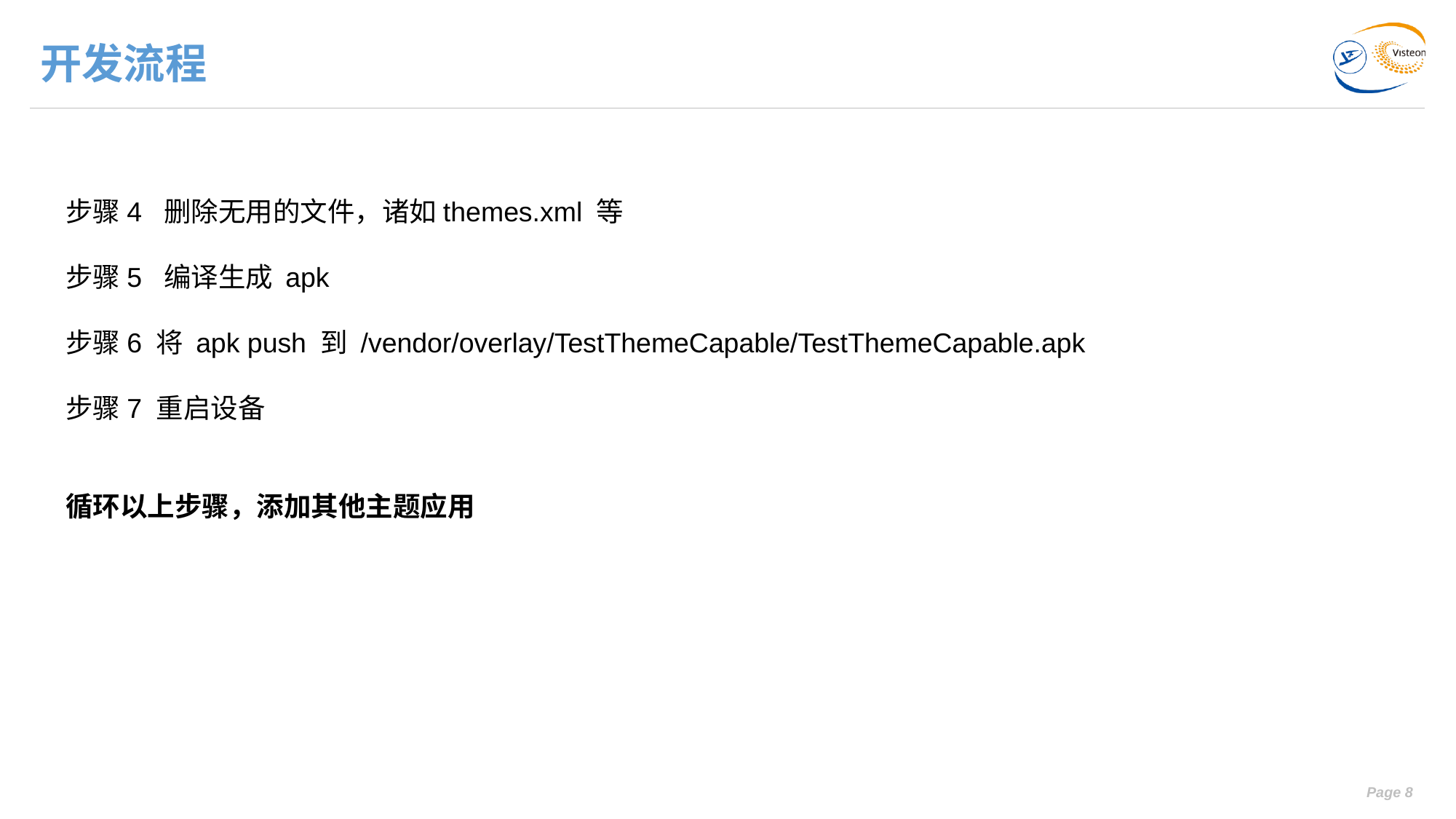

# 开发流程

步骤4  删除无用的文件，诸如themes.xml 等

步骤5  编译生成 apk

步骤6 将 apk push 到 /vendor/overlay/TestThemeCapable/TestThemeCapable.apk

步骤7 重启设备

循环以上步骤，添加其他主题应用